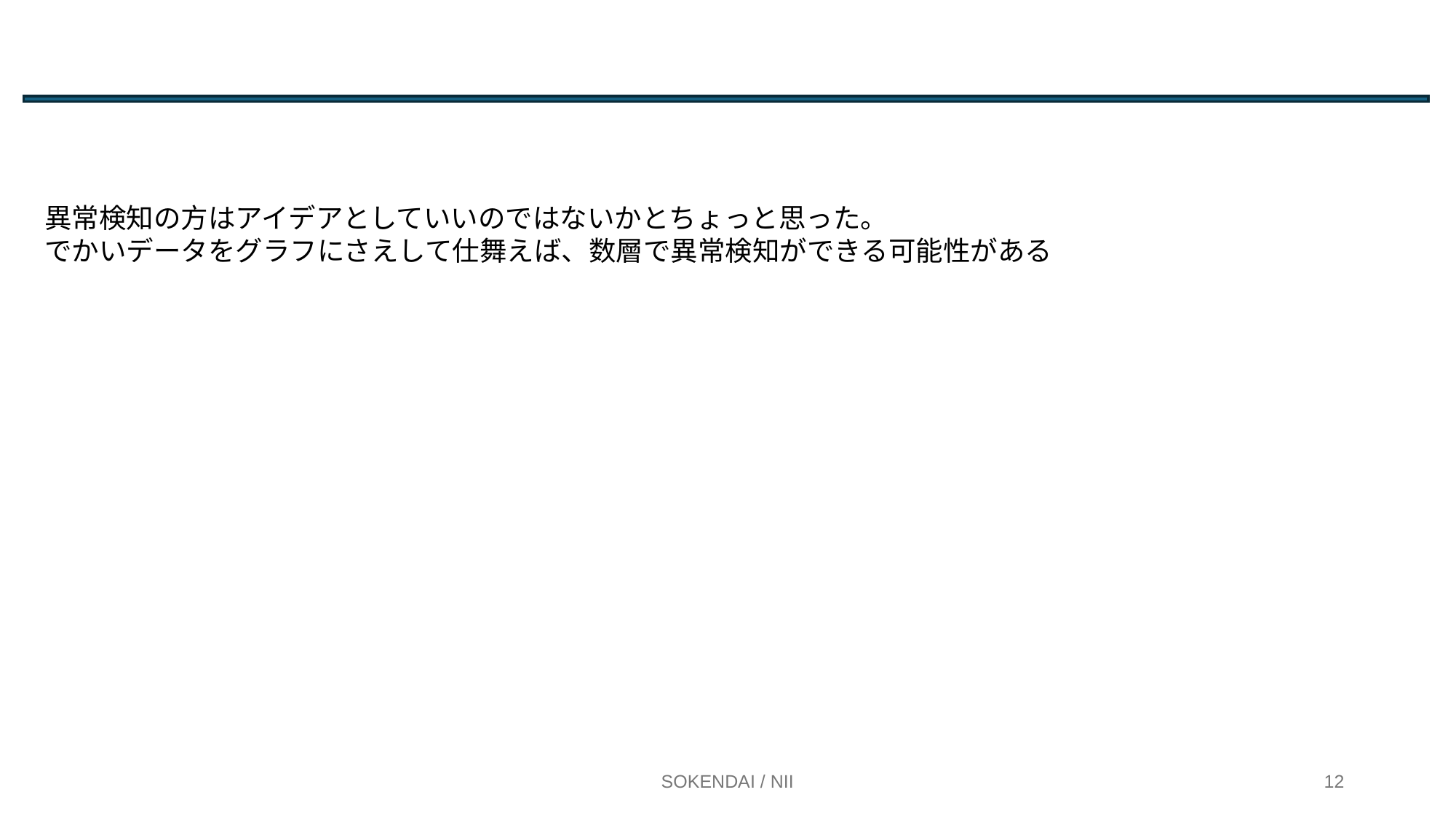

異常検知の方はアイデアとしていいのではないかとちょっと思った。
でかいデータをグラフにさえして仕舞えば、数層で異常検知ができる可能性がある
SOKENDAI / NII
12